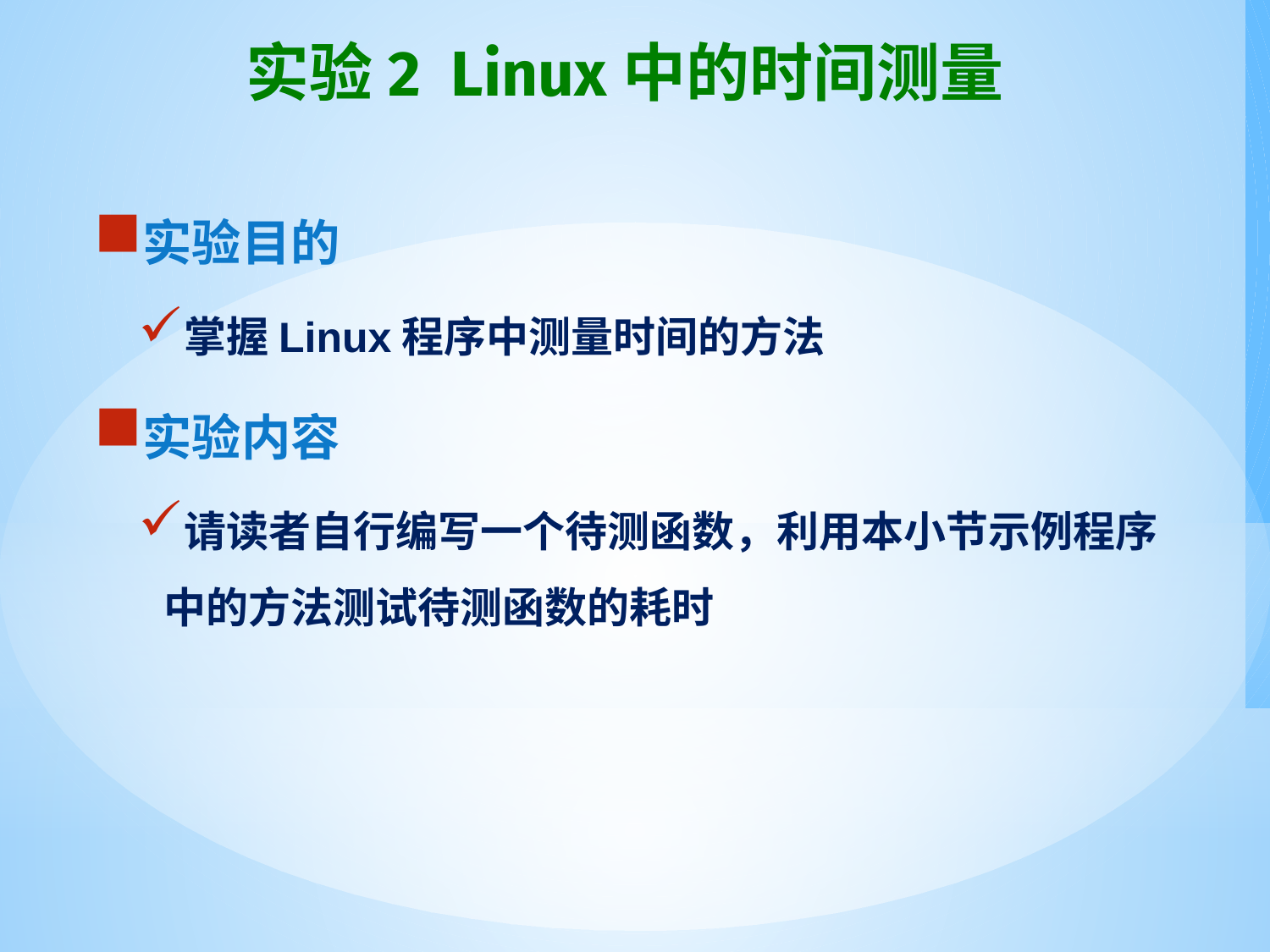

# 实验2  Linux中的时间测量
实验目的
掌握Linux程序中测量时间的方法
实验内容
请读者自行编写一个待测函数，利用本小节示例程序中的方法测试待测函数的耗时